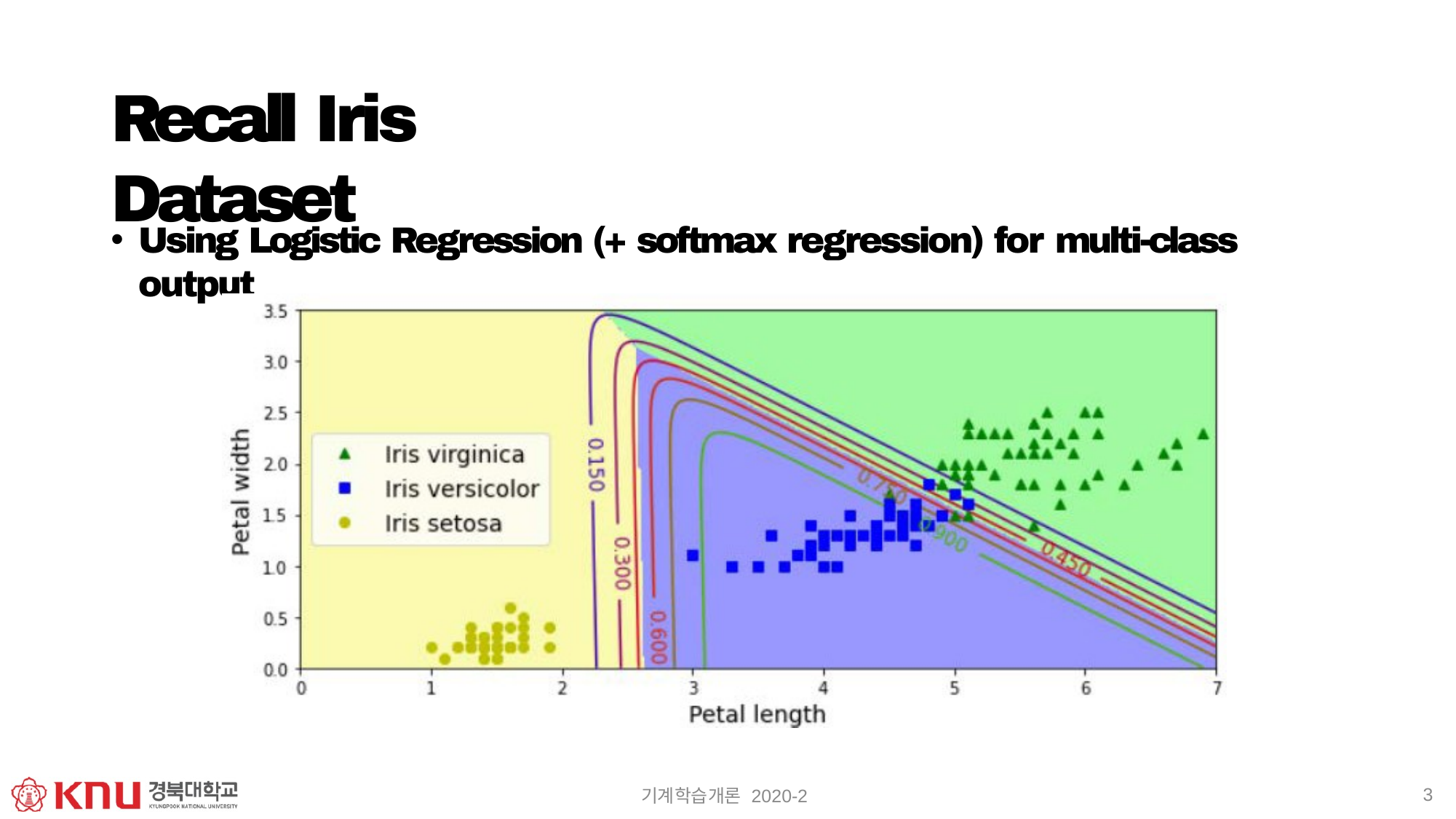

# Recall Iris Dataset
Using Logistic Regression (+ softmax regression) for multi-class output

3
기계학습개론 2020-2